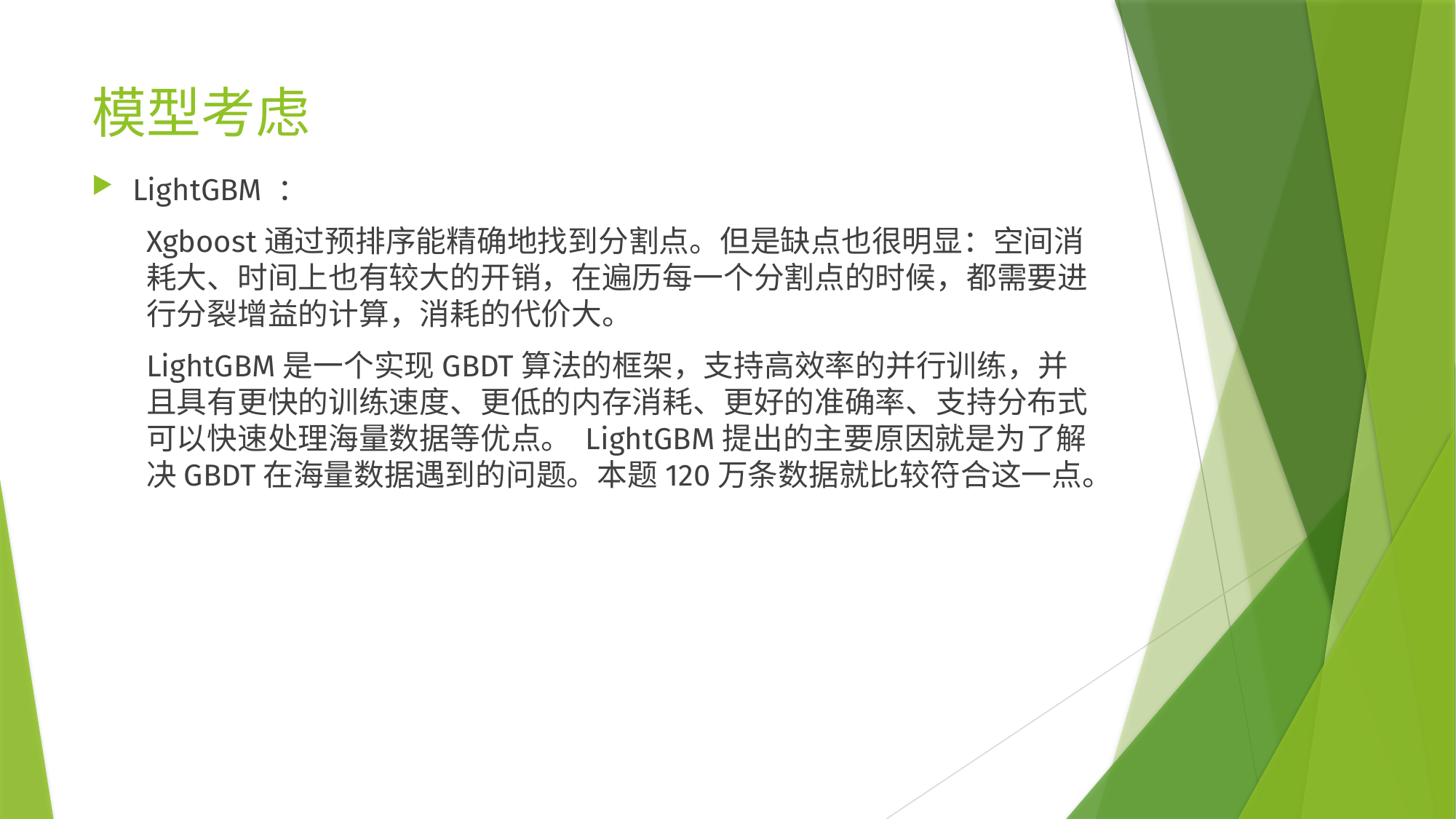

# 模型考虑
LightGBM ：
Xgboost通过预排序能精确地找到分割点。但是缺点也很明显：空间消耗大、时间上也有较大的开销，在遍历每一个分割点的时候，都需要进行分裂增益的计算，消耗的代价大。
LightGBM是一个实现GBDT算法的框架，支持高效率的并行训练，并且具有更快的训练速度、更低的内存消耗、更好的准确率、支持分布式可以快速处理海量数据等优点。 LightGBM提出的主要原因就是为了解决GBDT在海量数据遇到的问题。本题120万条数据就比较符合这一点。